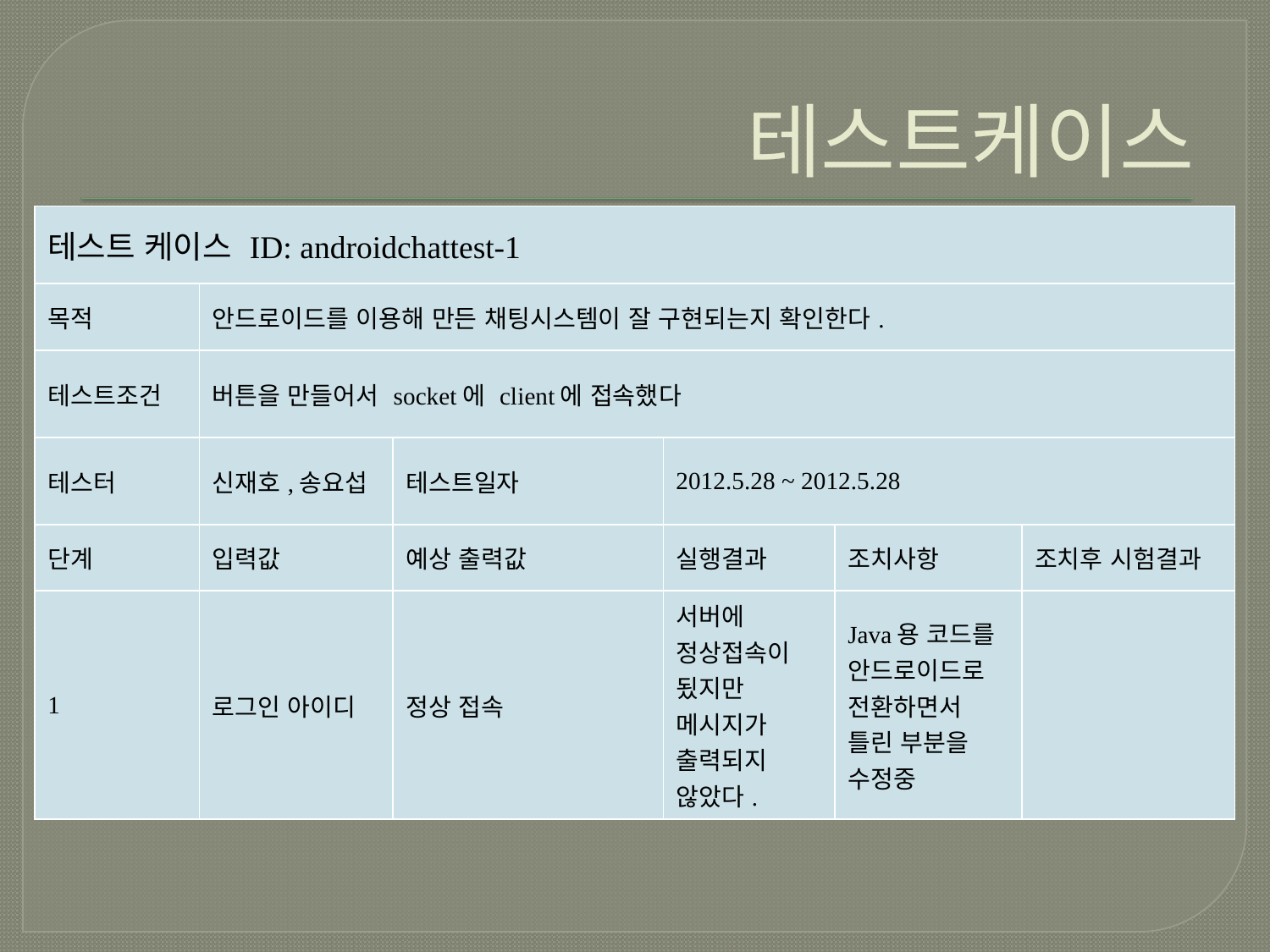

# 테스트케이스
| 테스트 케이스 ID: androidchattest-1 |  |  |  |  |  |
| --- | --- | --- | --- | --- | --- |
| 목적 | 안드로이드를 이용해 만든 채팅시스템이 잘 구현되는지 확인한다. |  |  |  |  |
| 테스트조건 | 버튼을 만들어서 socket에 client에 접속했다 |  |  |  |  |
| 테스터 | 신재호,송요섭 | 테스트일자 | 2012.5.28 ~ 2012.5.28 |  |  |
| 단계 | 입력값 | 예상 출력값 | 실행결과 | 조치사항 | 조치후 시험결과 |
| 1 | 로그인 아이디 | 정상 접속 | 서버에 정상접속이 됬지만 메시지가 출력되지 않았다. | Java용 코드를 안드로이드로 전환하면서 틀린 부분을 수정중 |  |